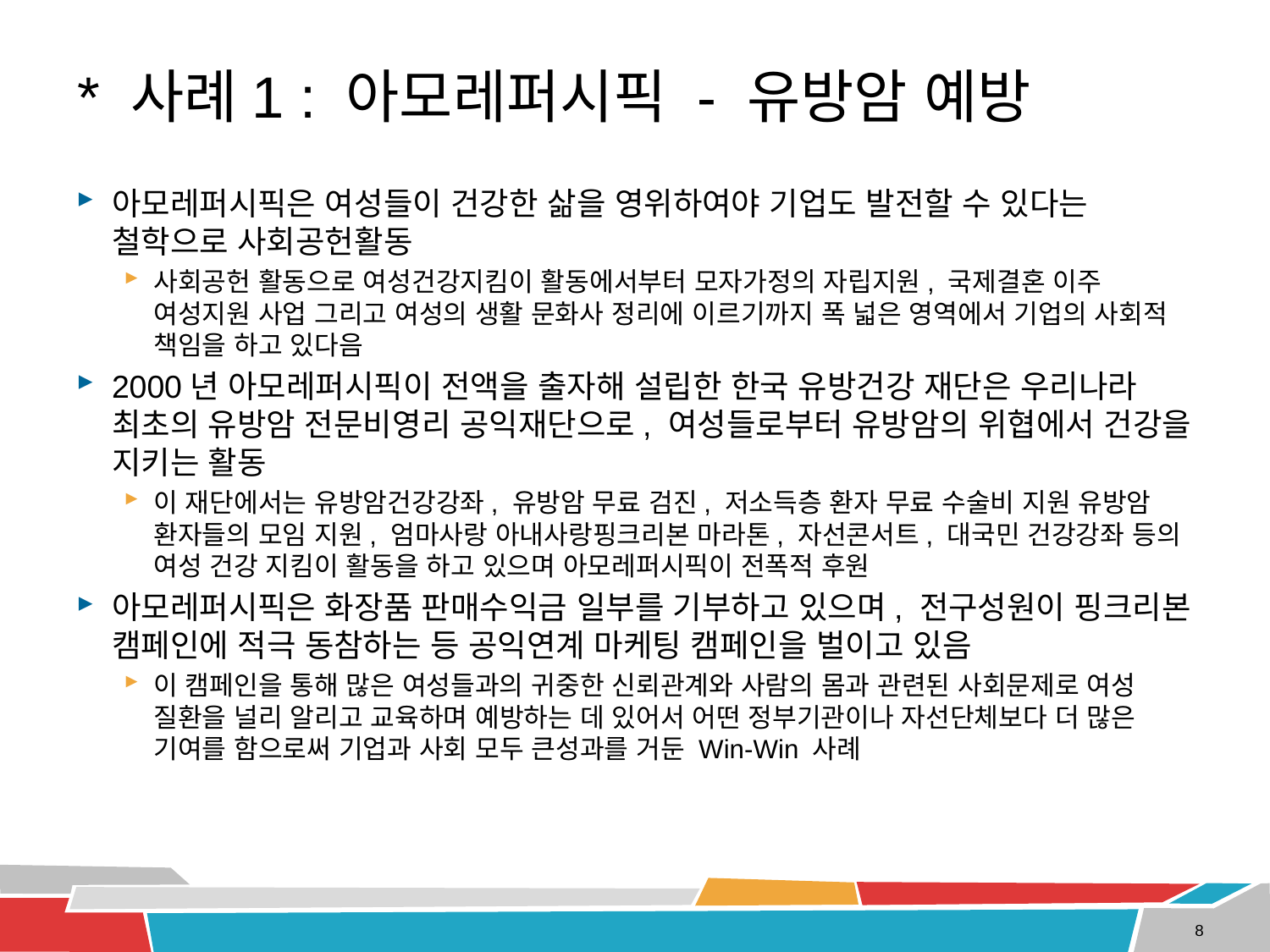

# * 사례1 : 아모레퍼시픽 - 유방암 예방
아모레퍼시픽은 여성들이 건강한 삶을 영위하여야 기업도 발전할 수 있다는 철학으로 사회공헌활동
사회공헌 활동으로 여성건강지킴이 활동에서부터 모자가정의 자립지원, 국제결혼 이주 여성지원 사업 그리고 여성의 생활 문화사 정리에 이르기까지 폭 넓은 영역에서 기업의 사회적 책임을 하고 있다음
2000년 아모레퍼시픽이 전액을 출자해 설립한 한국 유방건강 재단은 우리나라 최초의 유방암 전문비영리 공익재단으로, 여성들로부터 유방암의 위협에서 건강을 지키는 활동
이 재단에서는 유방암건강강좌, 유방암 무료 검진, 저소득층 환자 무료 수술비 지원 유방암 환자들의 모임 지원, 엄마사랑 아내사랑핑크리본 마라톤, 자선콘서트, 대국민 건강강좌 등의 여성 건강 지킴이 활동을 하고 있으며 아모레퍼시픽이 전폭적 후원
아모레퍼시픽은 화장품 판매수익금 일부를 기부하고 있으며, 전구성원이 핑크리본 캠페인에 적극 동참하는 등 공익연계 마케팅 캠페인을 벌이고 있음
이 캠페인을 통해 많은 여성들과의 귀중한 신뢰관계와 사람의 몸과 관련된 사회문제로 여성 질환을 널리 알리고 교육하며 예방하는 데 있어서 어떤 정부기관이나 자선단체보다 더 많은 기여를 함으로써 기업과 사회 모두 큰성과를 거둔 Win-Win 사례
8